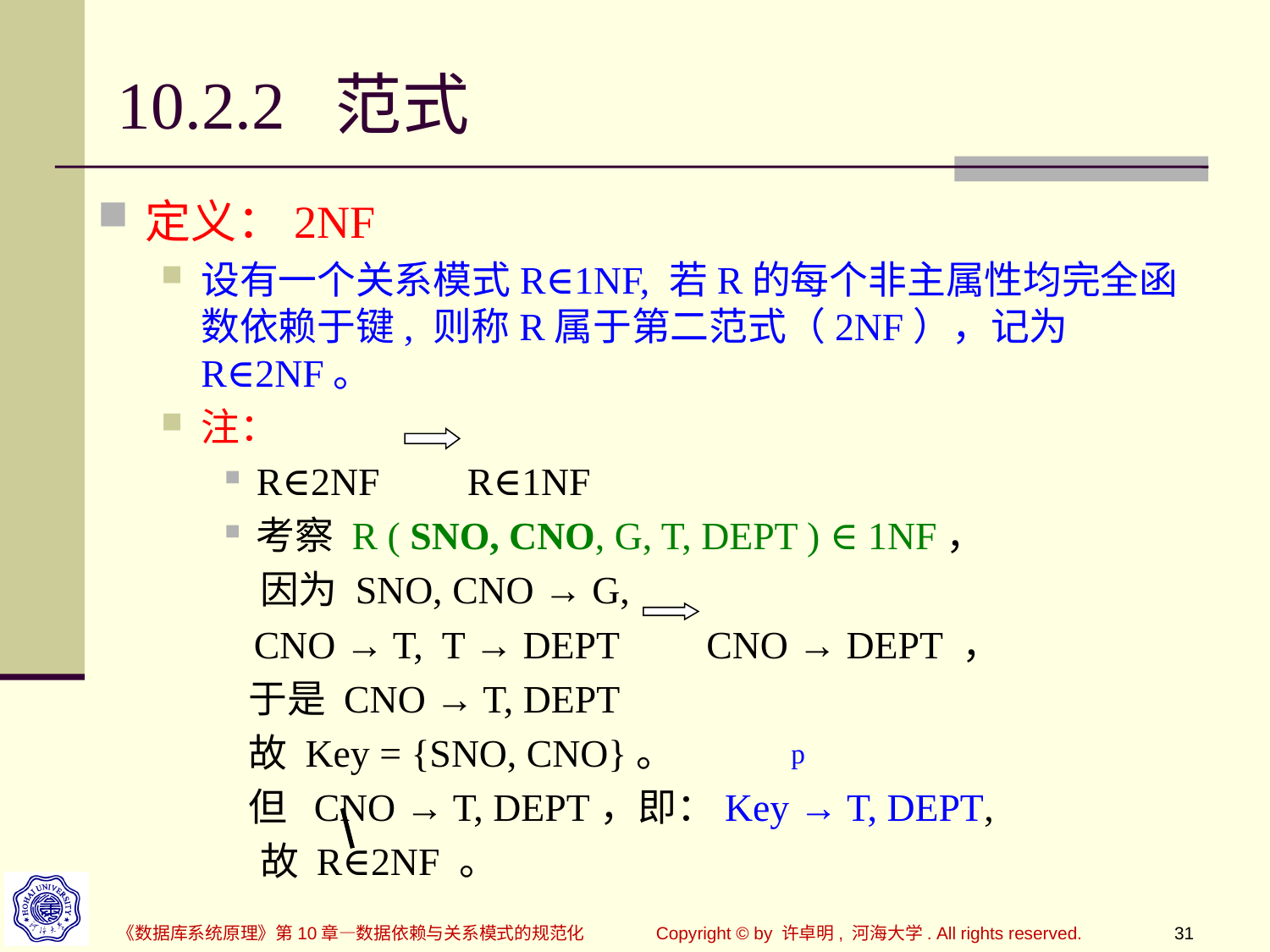

# 10.2.2  范式
定义：2NF
设有一个关系模式R∈1NF, 若R的每个非主属性均完全函数依赖于键, 则称R属于第二范式（2NF），记为R∈2NF。
注：
R∈2NF         R∈1NF
考察 R ( SNO, CNO, G, T, DEPT ) ∈ 1NF，
   因为 SNO, CNO → G,
   CNO → T,  T → DEPT         CNO → DEPT ，
         于是 CNO → T, DEPT
         故 Key = {SNO, CNO}。
         但  CNO → T, DEPT，即：Key → T, DEPT,
   故 R∈2NF 。

p

《数据库系统原理》第10章—数据依赖与关系模式的规范化
Copyright © by 许卓明, 河海大学. All rights reserved.
31